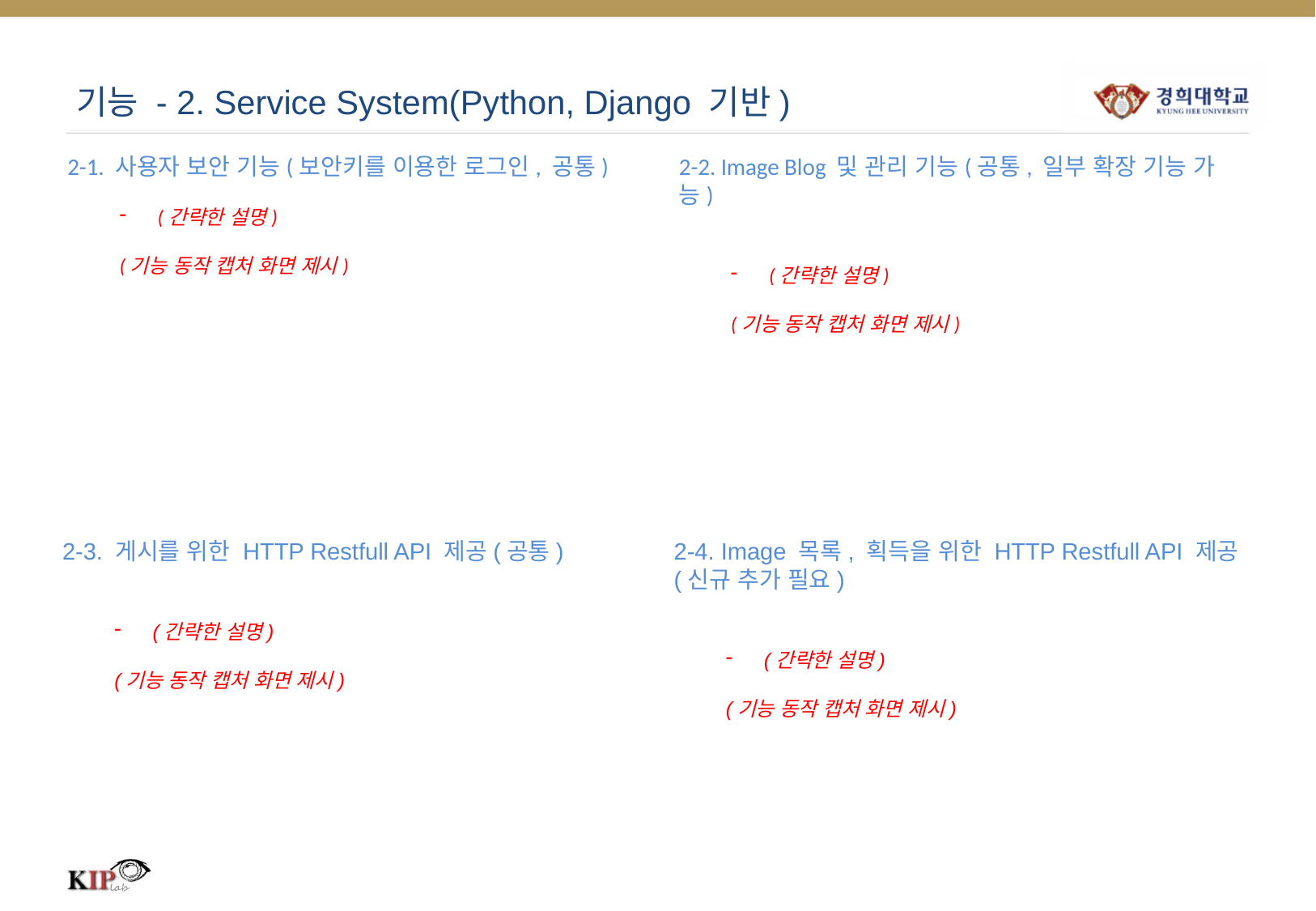

# 기능 - 2. Service System(Python, Django 기반)
2-1. 사용자 보안 기능(보안키를 이용한 로그인, 공통)
(간략한 설명)
(기능 동작 캡처 화면 제시)

2-2. Image Blog 및 관리 기능(공통, 일부 확장 기능 가능)

(간략한 설명)
(기능 동작 캡처 화면 제시)

2-3. 게시를 위한 HTTP Restfull API 제공(공통)

(간략한 설명)
(기능 동작 캡처 화면 제시)

2-4. Image 목록, 획득을 위한 HTTP Restfull API 제공(신규 추가 필요)

(간략한 설명)
(기능 동작 캡처 화면 제시)